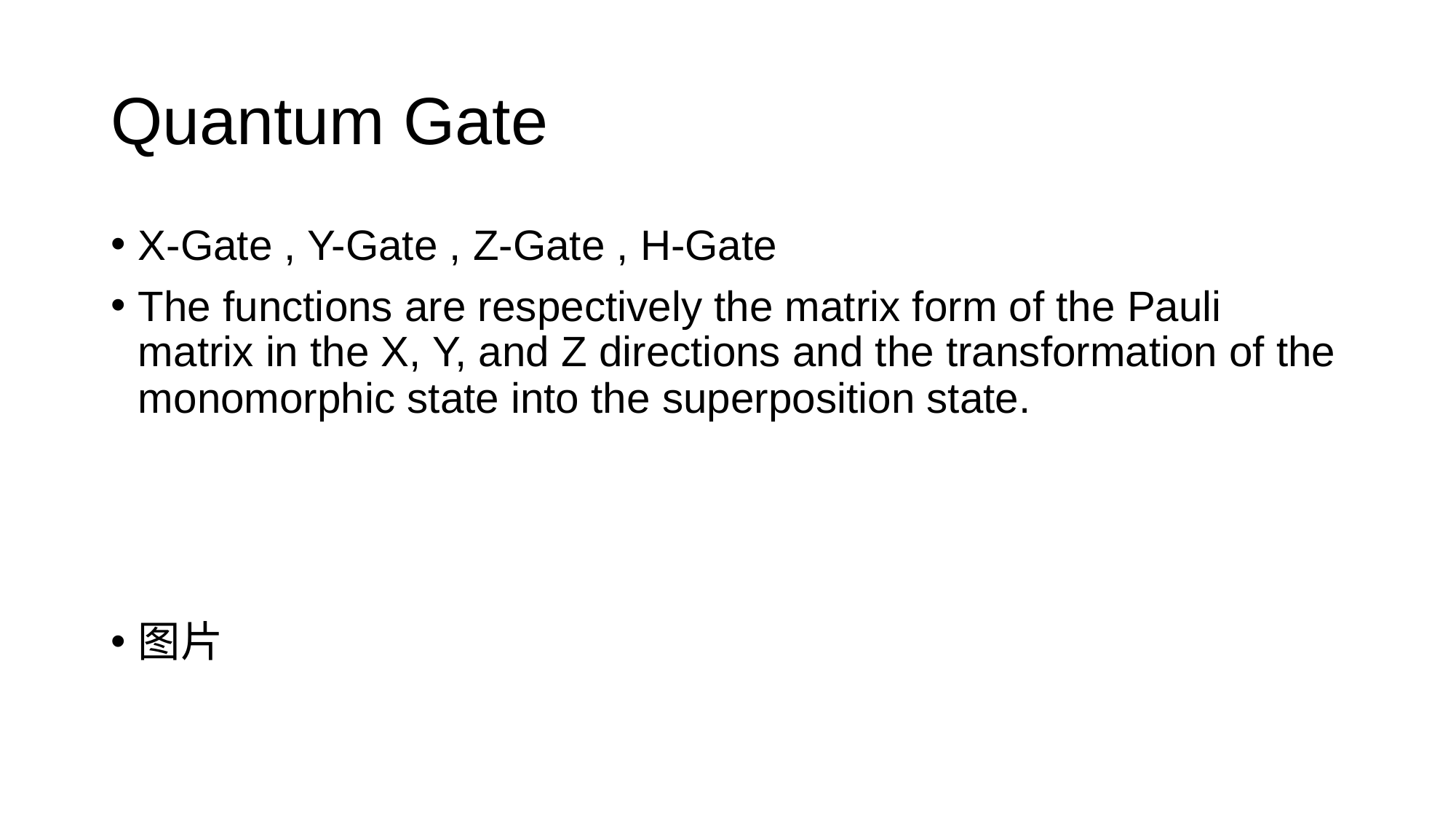

# Quantum Gate
X-Gate , Y-Gate , Z-Gate , H-Gate
The functions are respectively the matrix form of the Pauli matrix in the X, Y, and Z directions and the transformation of the monomorphic state into the superposition state.

图片